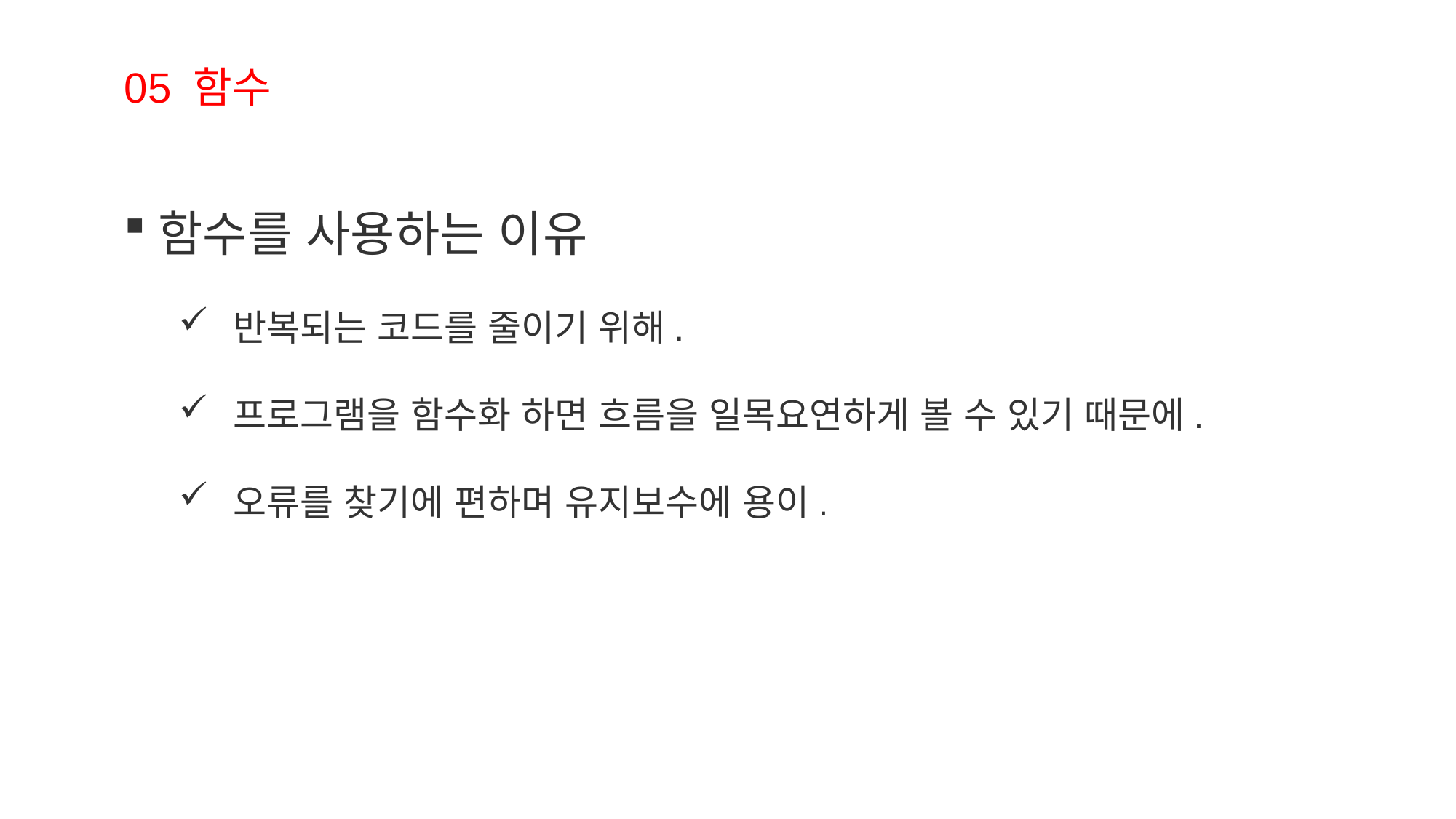

05 함수
함수를 사용하는 이유
반복되는 코드를 줄이기 위해.
프로그램을 함수화 하면 흐름을 일목요연하게 볼 수 있기 때문에.
오류를 찾기에 편하며 유지보수에 용이.